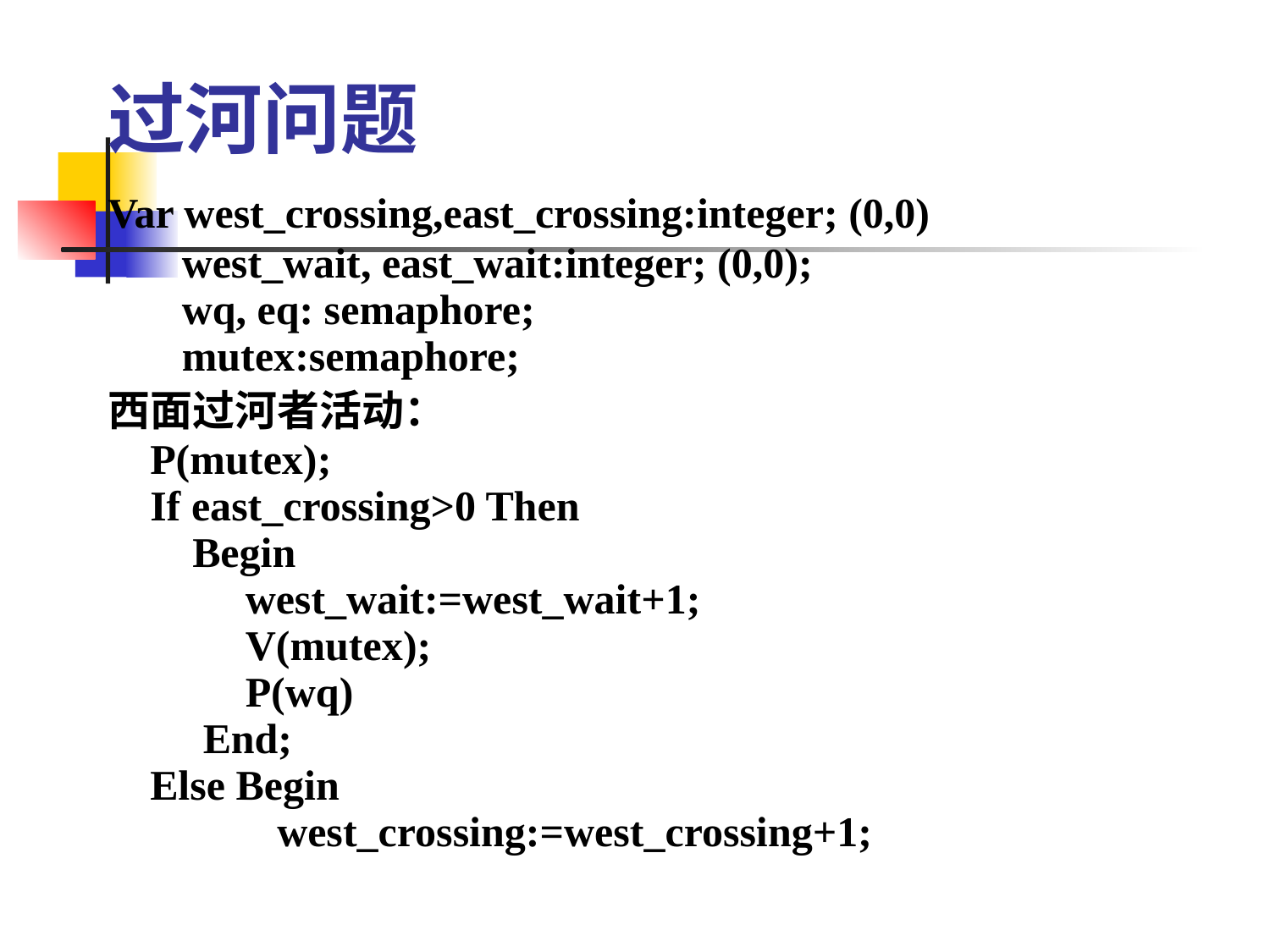

# 过河问题
Var west_crossing,east_crossing:integer; (0,0)
       west_wait, east_wait:integer; (0,0);
       wq, eq: semaphore;
       mutex:semaphore;
西面过河者活动：
    P(mutex);
    If east_crossing>0 Then
        Begin
             west_wait:=west_wait+1;
             V(mutex);
             P(wq)
         End;
    Else Begin
                west_crossing:=west_crossing+1;